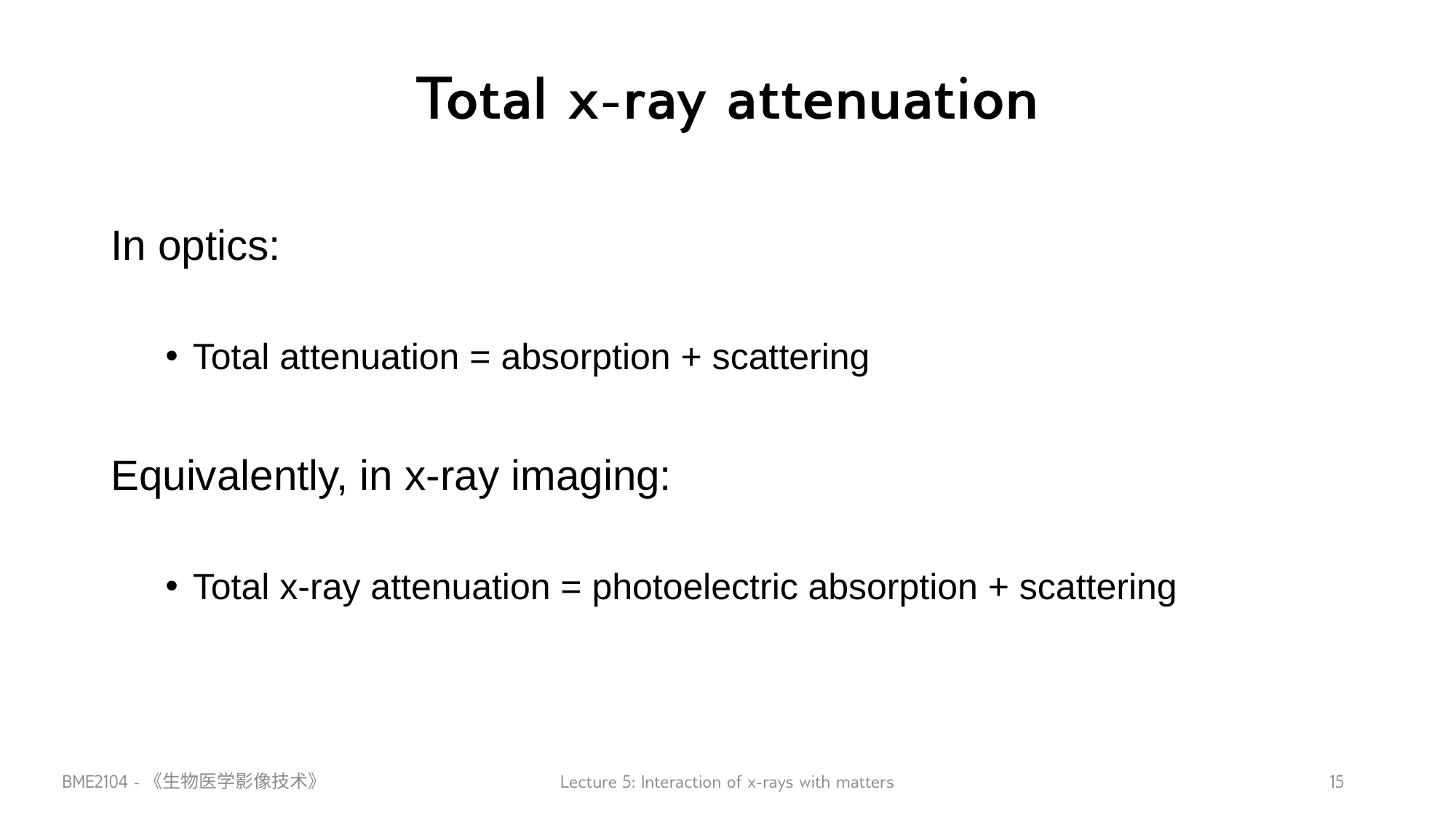

# Total x-ray attenuation
In optics:

Total attenuation = absorption + scattering

Equivalently, in x-ray imaging:

Total x-ray attenuation = photoelectric absorption + scattering
BME2104 -《生物医学影像技术》
Lecture 5: Interaction of x-rays with matters
15